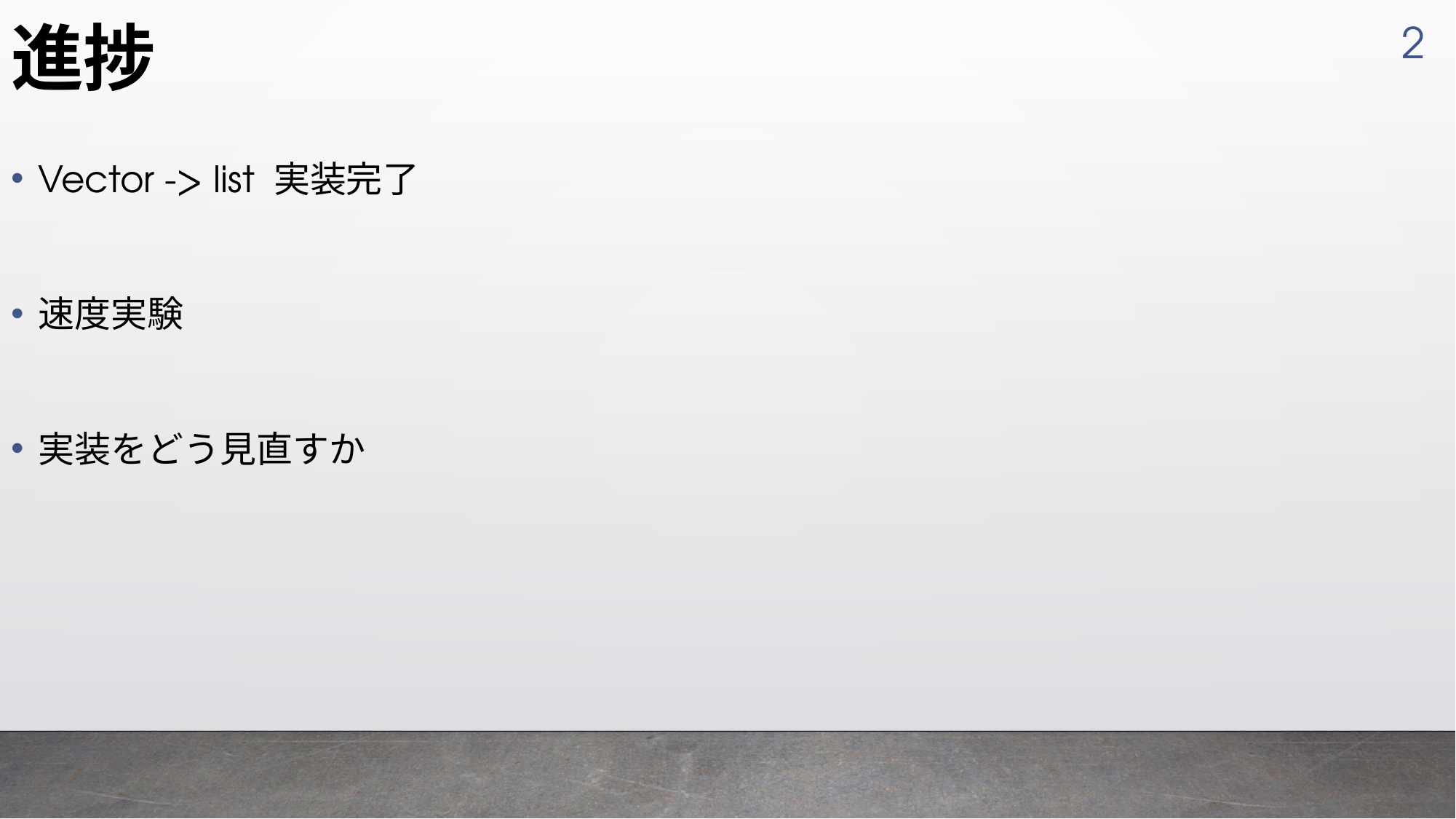

2
# 進捗
Vector -> list 実装完了

速度実験

実装をどう見直すか